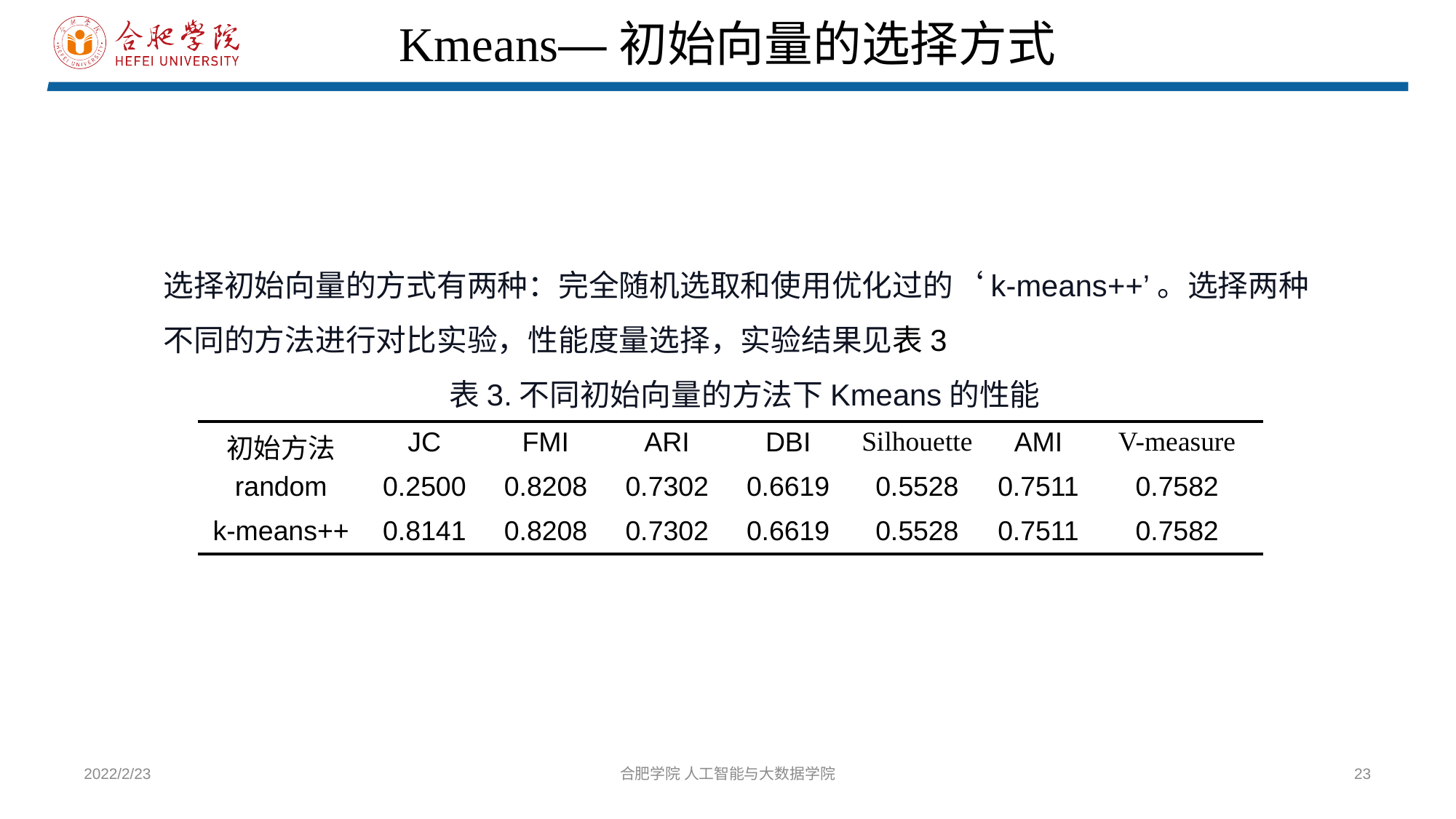

Kmeans—初始向量的选择方式
选择初始向量的方式有两种：完全随机选取和使用优化过的‘k-means++’。选择两种不同的方法进行对比实验，性能度量选择，实验结果见表3
表3.不同初始向量的方法下Kmeans的性能

| 初始方法 | JC | FMI | ARI | DBI | Silhouette | AMI | V-measure |
| --- | --- | --- | --- | --- | --- | --- | --- |
| random | 0.2500 | 0.8208 | 0.7302 | 0.6619 | 0.5528 | 0.7511 | 0.7582 |
| k-means++ | 0.8141 | 0.8208 | 0.7302 | 0.6619 | 0.5528 | 0.7511 | 0.7582 |
2022/2/23
合肥学院 人工智能与大数据学院
23